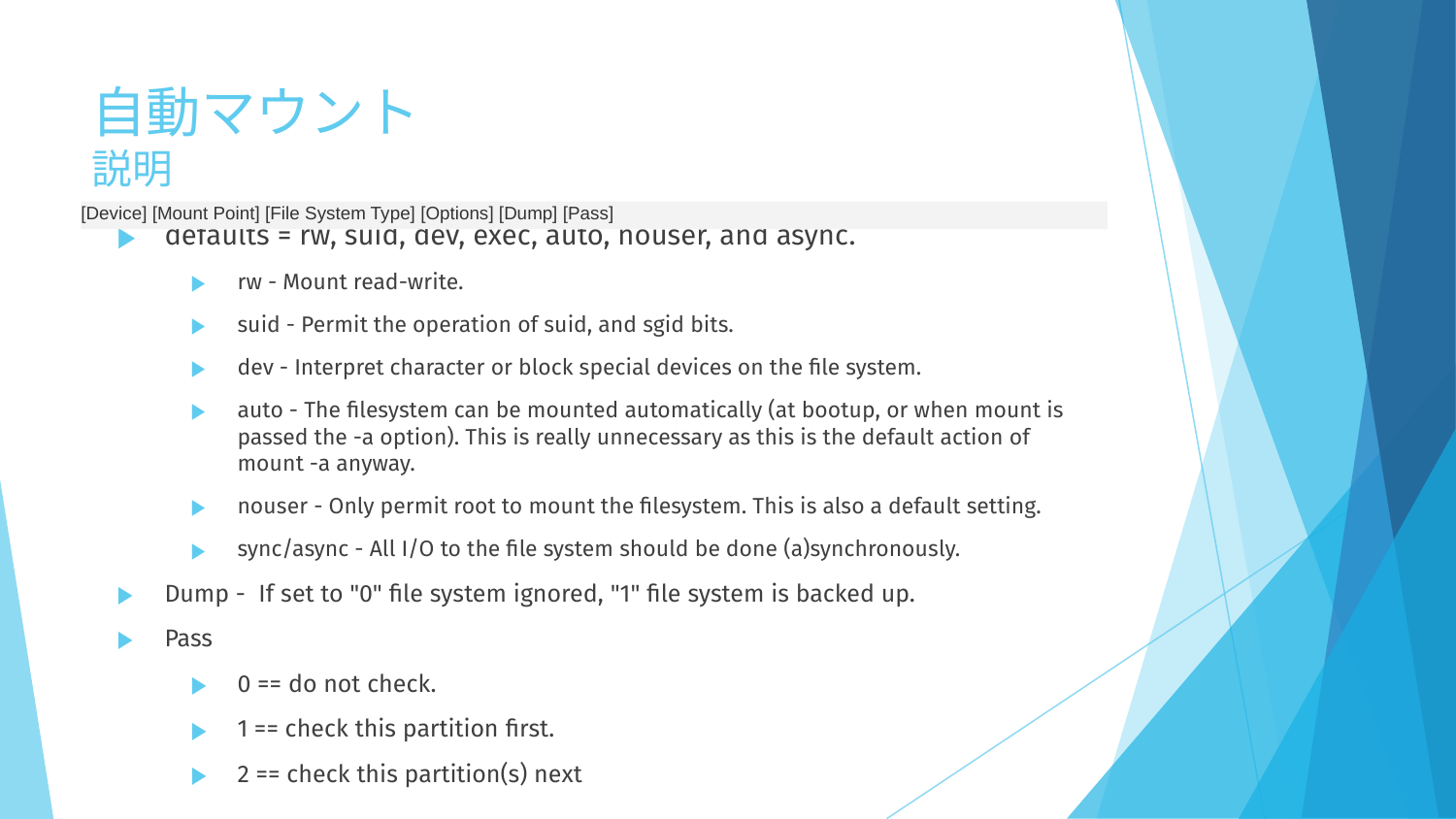

# 自動マウント 説明
[Device] [Mount Point] [File System Type] [Options] [Dump] [Pass]
defaults = rw, suid, dev, exec, auto, nouser, and async.
rw - Mount read-write.
suid - Permit the operation of suid, and sgid bits.
dev - Interpret character or block special devices on the file system.
auto - The filesystem can be mounted automatically (at bootup, or when mount is passed the -a option). This is really unnecessary as this is the default action of mount -a anyway.
nouser - Only permit root to mount the filesystem. This is also a default setting.
sync/async - All I/O to the file system should be done (a)synchronously.
Dump -  If set to "0" file system ignored, "1" file system is backed up.
Pass
0 == do not check.
1 == check this partition first.
2 == check this partition(s) next